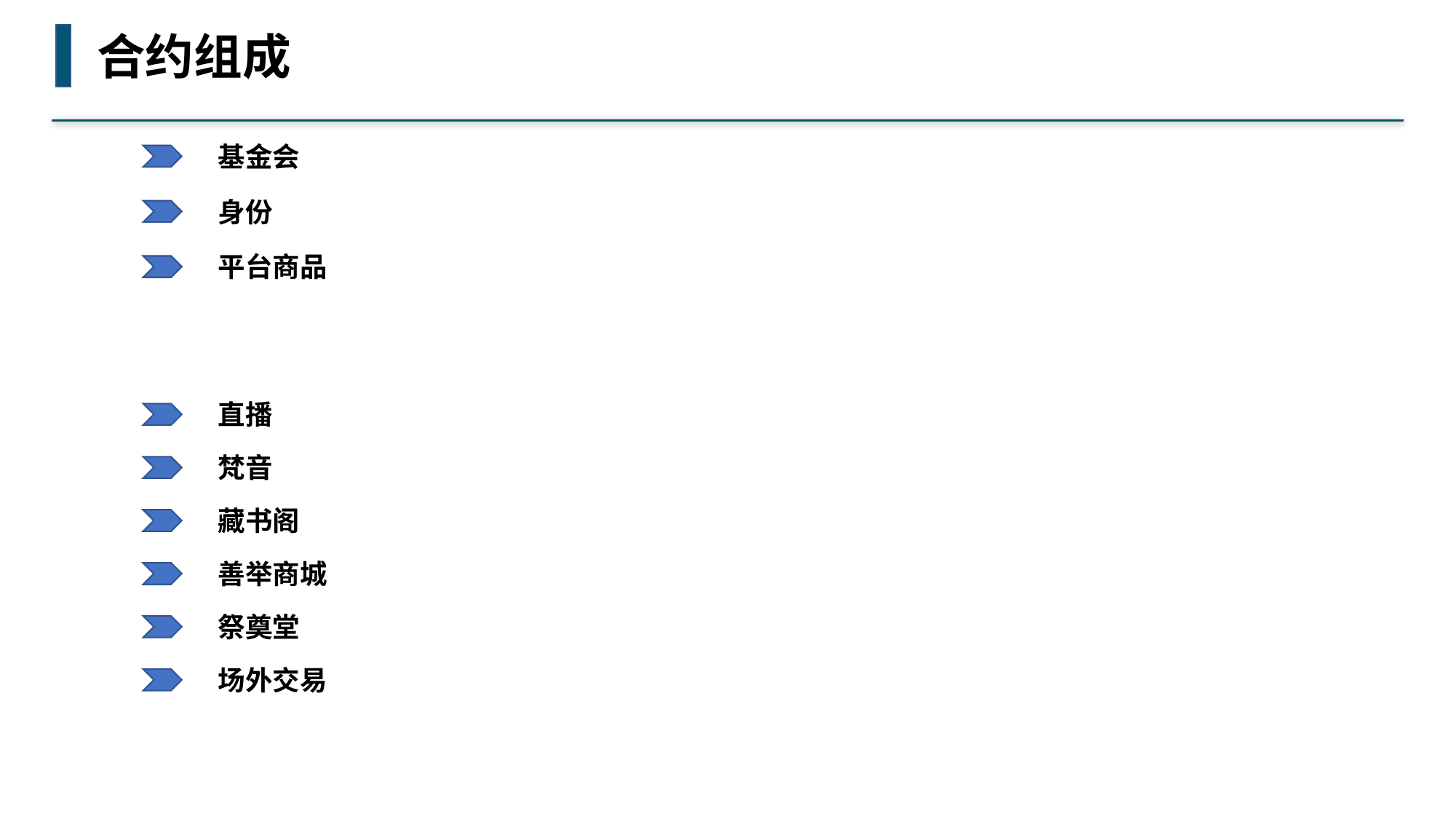

合约组成

基金会

身份

平台商品

直播

梵音

藏书阁

善举商城

祭奠堂

场外交易